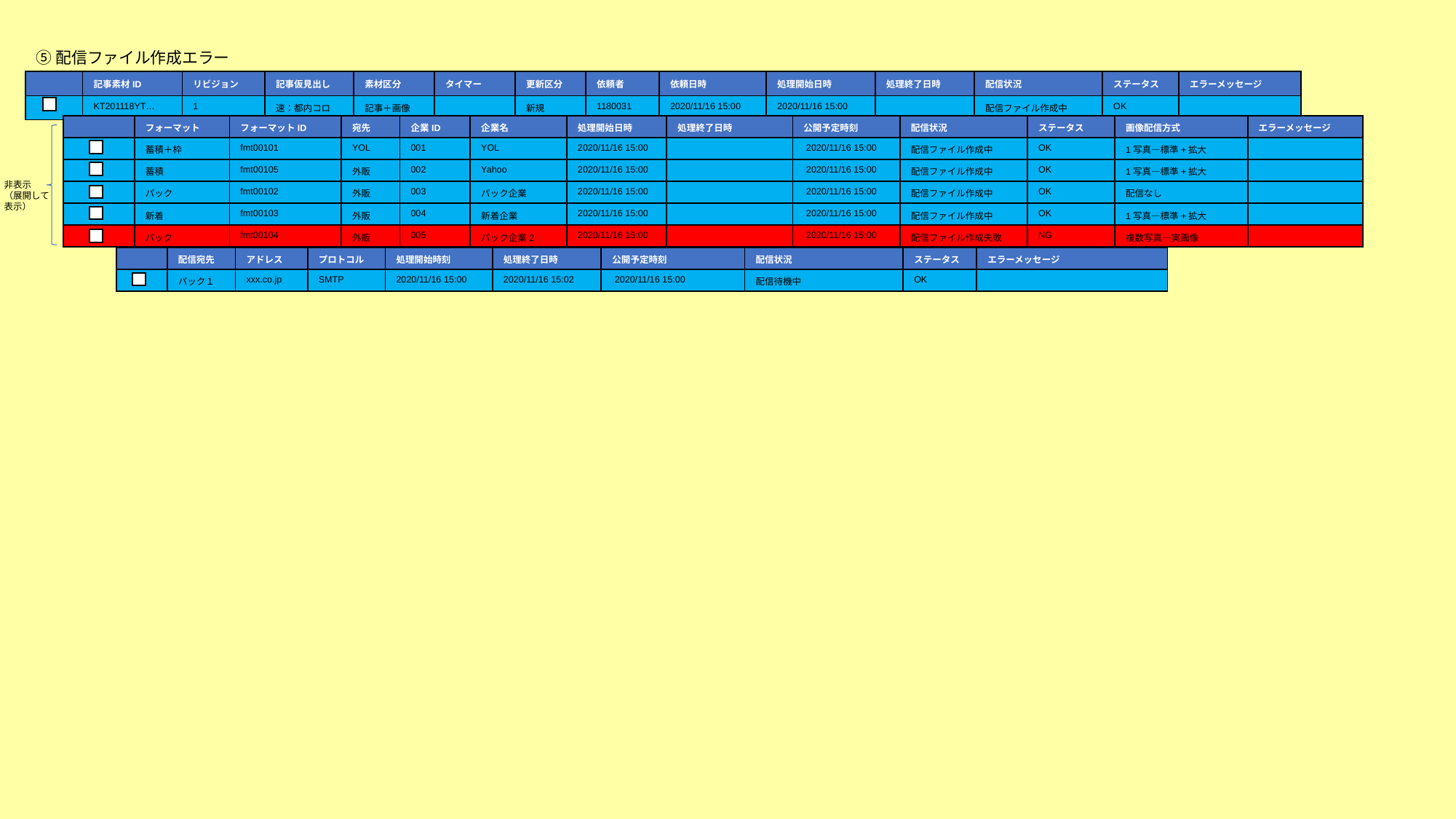

⑤配信ファイル作成エラー
|  | 記事素材ID | リビジョン | 記事仮見出し | 素材区分 | タイマー | 更新区分 | 依頼者 | 依頼日時 | 処理開始日時 | 処理終了日時 | 配信状況 | ステータス | エラーメッセージ |
| --- | --- | --- | --- | --- | --- | --- | --- | --- | --- | --- | --- | --- | --- |
|  | KT201118YT… | 1 | 速：都内コロ | 記事＋画像 |  | 新規 | 1180031 | 2020/11/16 15:00 | 2020/11/16 15:00 |  | 配信ファイル作成中 | OK |  |

|  | フォーマット | フォーマットID | 宛先 | 企業ID | 企業名 | 処理開始日時 | 処理終了日時 | 公開予定時刻 | 配信状況 | ステータス | 画像配信方式 | エラーメッセージ |
| --- | --- | --- | --- | --- | --- | --- | --- | --- | --- | --- | --- | --- |
|  | 蓄積＋枠 | fmt00101 | YOL | 001 | YOL | 2020/11/16 15:00 |  | 2020/11/16 15:00 | 配信ファイル作成中 | OK | 1写真―標準+拡大 |  |
|  | 蓄積 | fmt00105 | 外販 | 002 | Yahoo | 2020/11/16 15:00 |  | 2020/11/16 15:00 | 配信ファイル作成中 | OK | 1写真―標準+拡大 |  |
|  | パック | fmt00102 | 外販 | 003 | パック企業 | 2020/11/16 15:00 |  | 2020/11/16 15:00 | 配信ファイル作成中 | OK | 配信なし |  |
|  | 新着 | fmt00103 | 外販 | 004 | 新着企業 | 2020/11/16 15:00 |  | 2020/11/16 15:00 | 配信ファイル作成中 | OK | 1写真―標準+拡大 |  |
|  | パック | fmt00104 | 外販 | 005 | パック企業2 | 2020/11/16 15:00 |  | 2020/11/16 15:00 | 配信ファイル作成失敗 | NG | 複数写真―実画像 |  |

非表示
（展開して
表示）
|  | 配信宛先 | アドレス | プロトコル | 処理開始時刻 | 処理終了日時 | 公開予定時刻 | 配信状況 | ステータス | エラーメッセージ |
| --- | --- | --- | --- | --- | --- | --- | --- | --- | --- |
|  | パック１ | xxx.co.jp | SMTP | 2020/11/16 15:00 | 2020/11/16 15:02 | 2020/11/16 15:00 | 配信待機中 | OK |  |